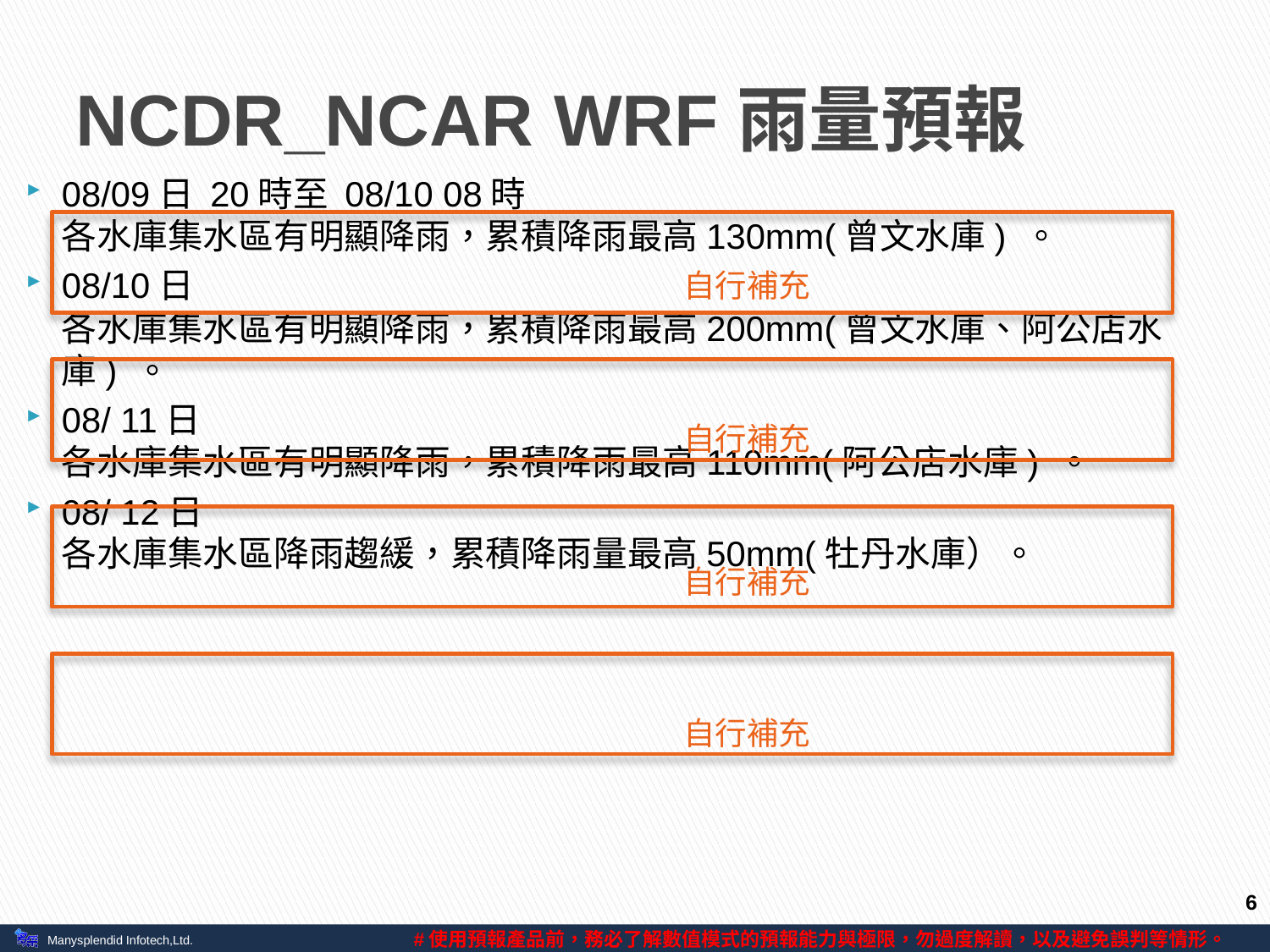

# NCDR_NCAR WRF雨量預報
08/09日 20時至 08/10 08時
各水庫集水區有明顯降雨，累積降雨最高130mm(曾文水庫) 。
08/10日
各水庫集水區有明顯降雨，累積降雨最高200mm(曾文水庫、阿公店水庫) 。
08/ 11日
各水庫集水區有明顯降雨，累積降雨最高110mm(阿公店水庫) 。
08/ 12日
各水庫集水區降雨趨緩，累積降雨量最高50mm(牡丹水庫）。

自行補充

自行補充

自行補充

自行補充
6
#使用預報產品前，務必了解數值模式的預報能力與極限，勿過度解讀，以及避免誤判等情形。